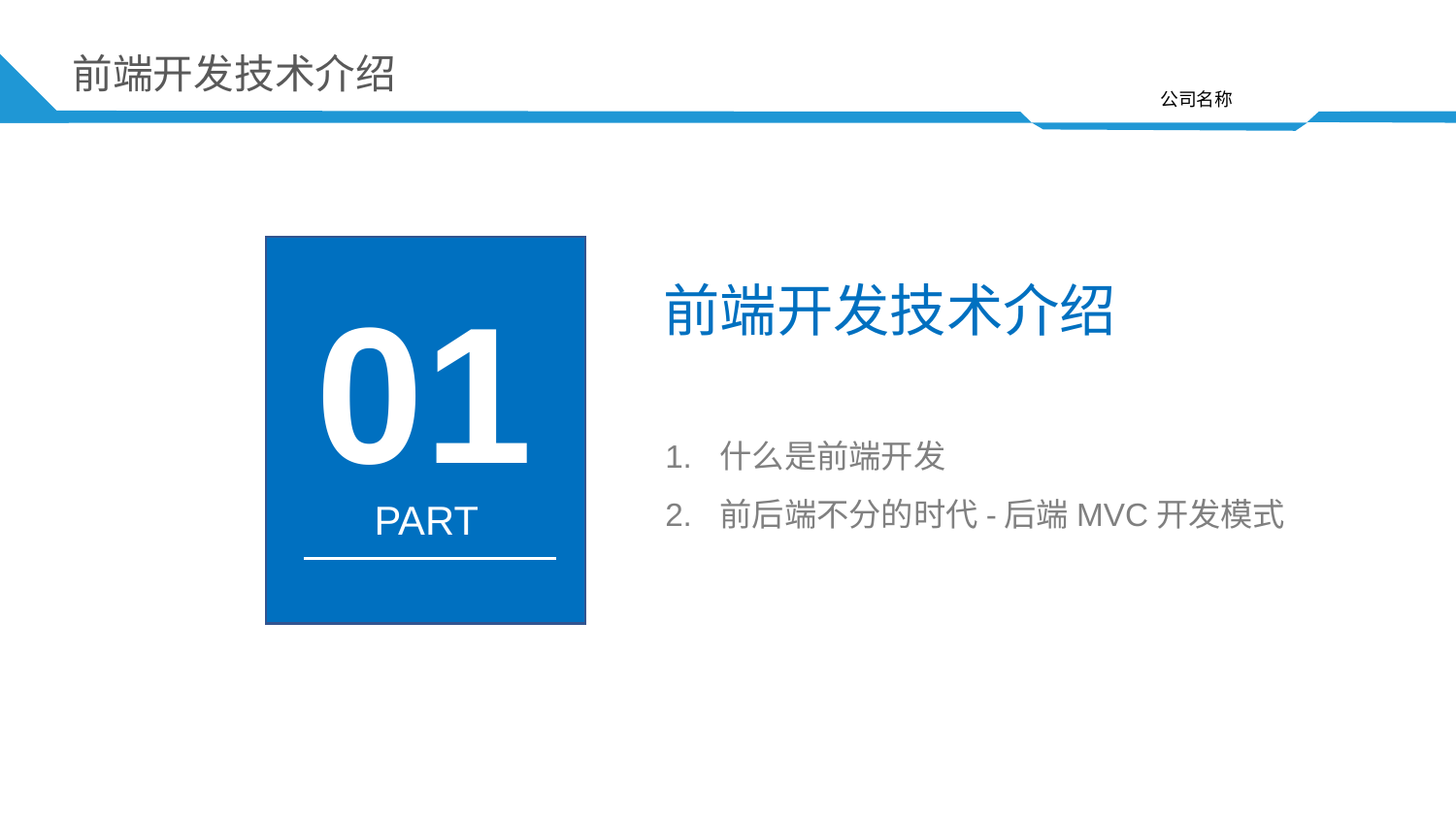

前端开发技术介绍

01
前端开发技术介绍
什么是前端开发
前后端不分的时代-后端MVC开发模式
PART